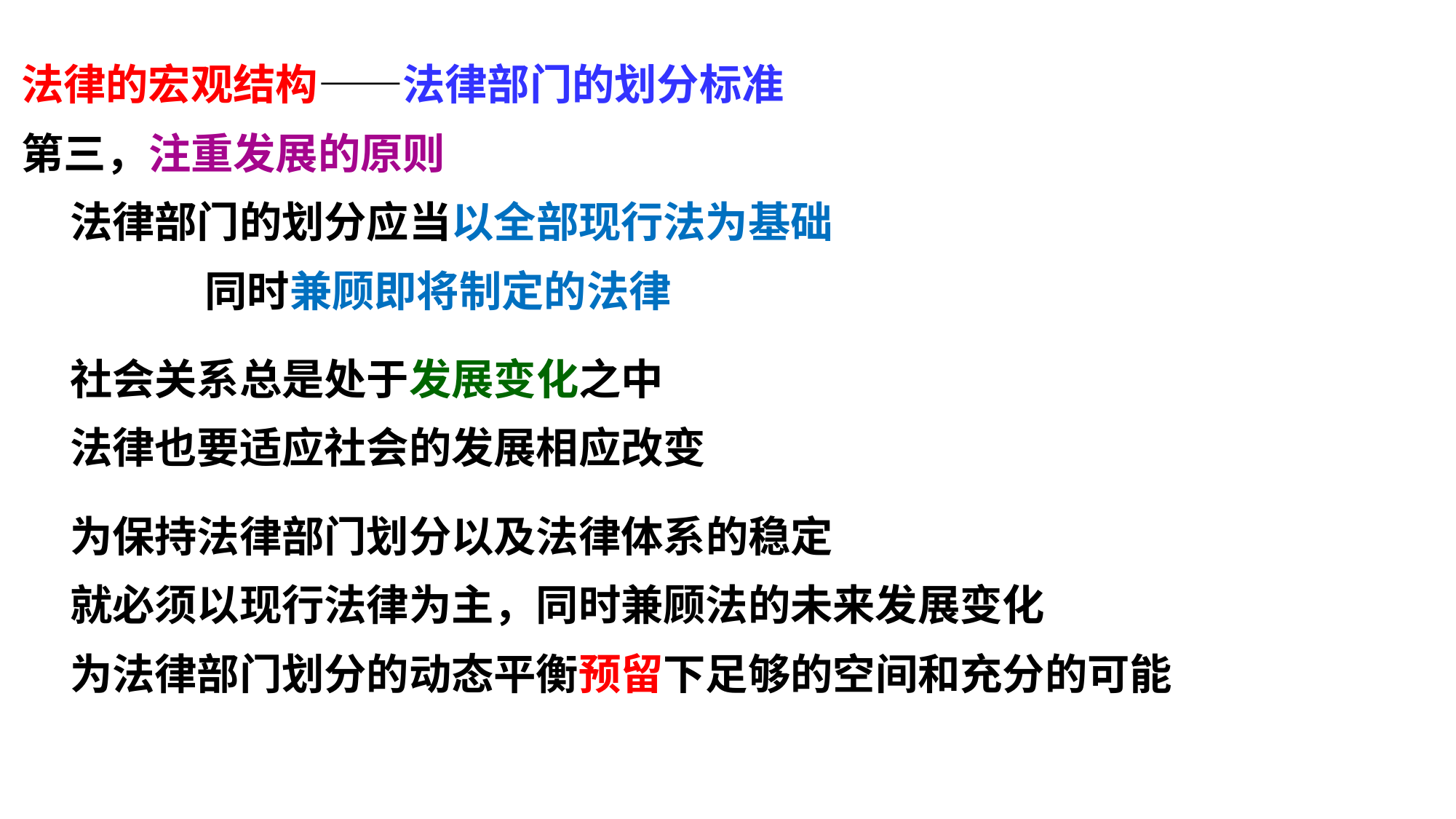

法律的宏观结构——法律部门的划分标准
第三，注重发展的原则
    法律部门的划分应当以全部现行法为基础
                  同时兼顾即将制定的法律

    社会关系总是处于发展变化之中
    法律也要适应社会的发展相应改变

    为保持法律部门划分以及法律体系的稳定
    就必须以现行法律为主，同时兼顾法的未来发展变化
    为法律部门划分的动态平衡预留下足够的空间和充分的可能